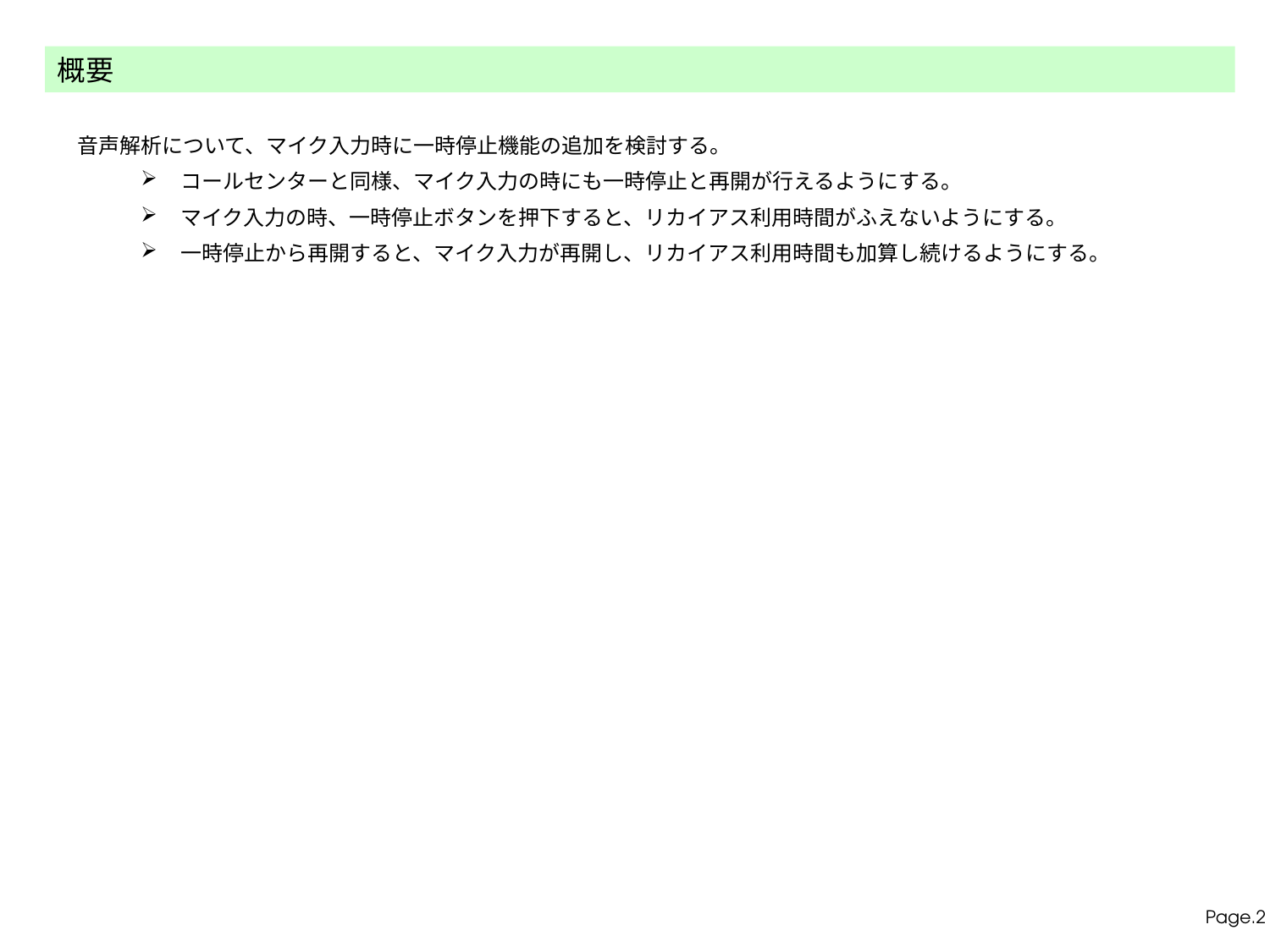

概要
音声解析について、マイク入力時に一時停止機能の追加を検討する。
コールセンターと同様、マイク入力の時にも一時停止と再開が行えるようにする。
マイク入力の時、一時停止ボタンを押下すると、リカイアス利用時間がふえないようにする。
一時停止から再開すると、マイク入力が再開し、リカイアス利用時間も加算し続けるようにする。